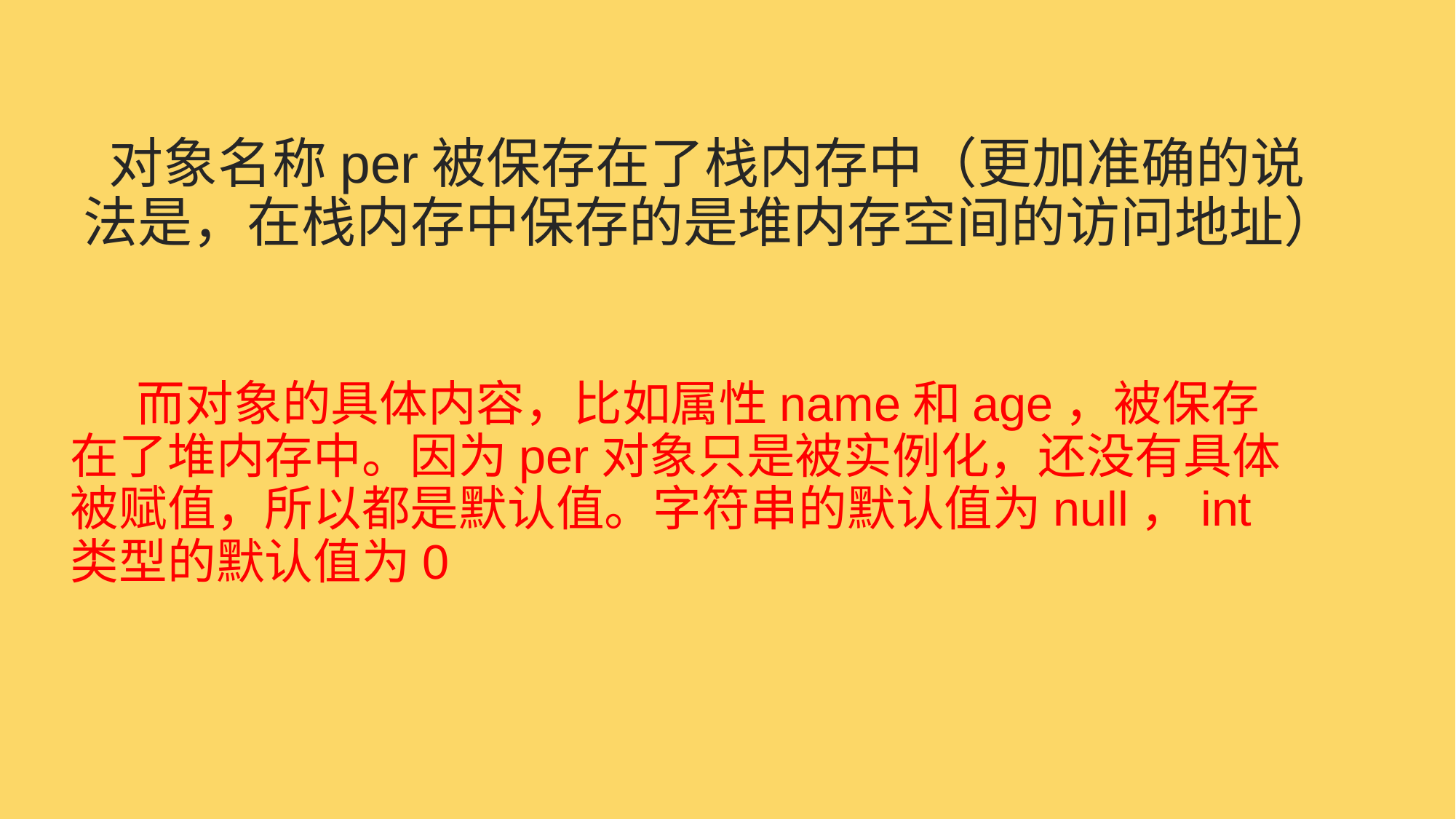

对象名称per被保存在了栈内存中（更加准确的说法是，在栈内存中保存的是堆内存空间的访问地址）

     而对象的具体内容，比如属性name和age，被保存在了堆内存中。因为per对象只是被实例化，还没有具体被赋值，所以都是默认值。字符串的默认值为null，int类型的默认值为0